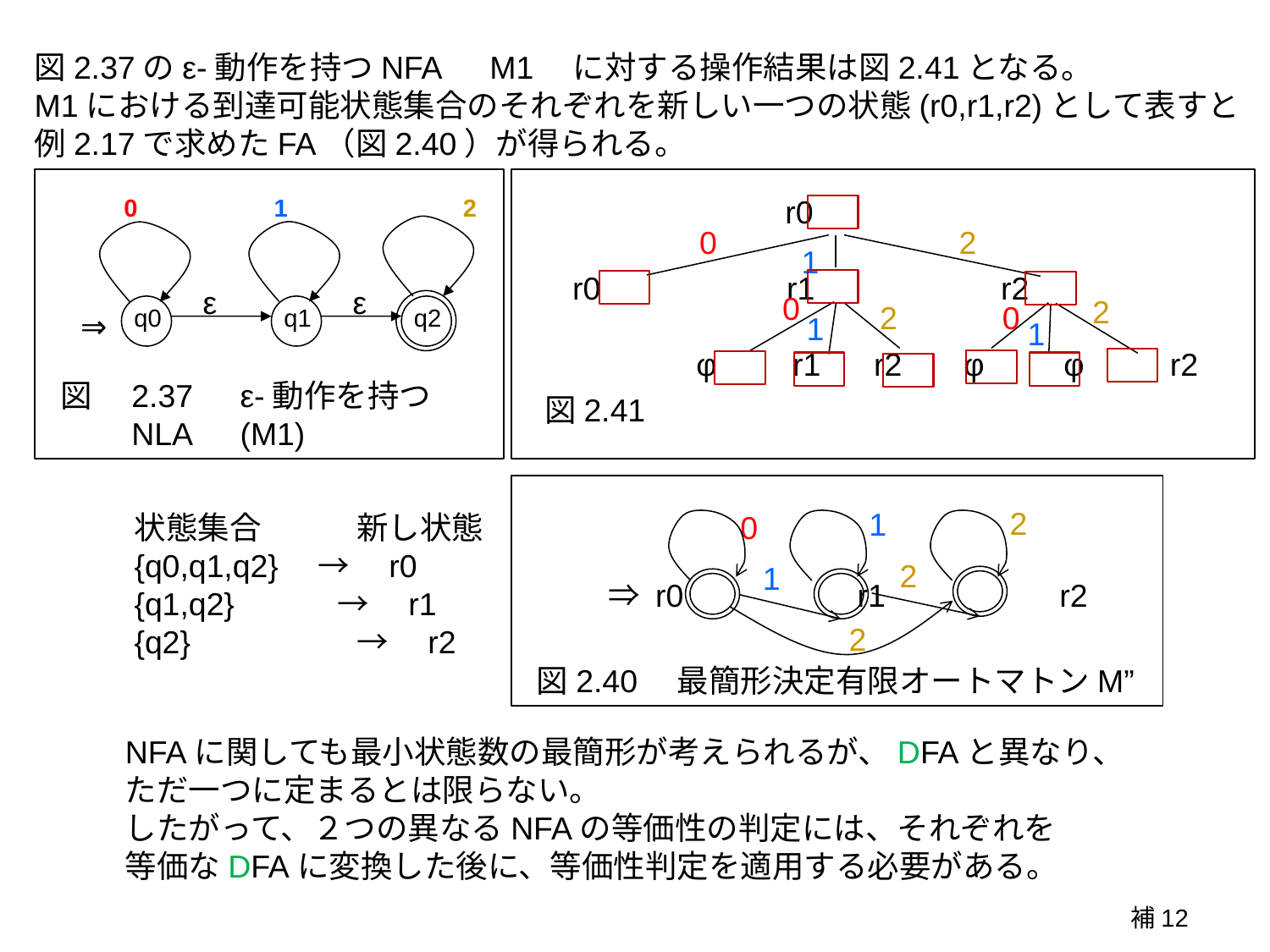

図2.37のε-動作を持つNFA　M1　に対する操作結果は図2.41となる。
M1における到達可能状態集合のそれぞれを新しい一つの状態(r0,r1,r2)として表すと
例2.17で求めたFA（図2.40）が得られる。

0
1
                                                           r0

                   　　　         r0                     r1                     r2

                                                 φ　    r1      r2       φ　　φ　 　r2

2

2
0

1

ε
ε
0
2

2
0

q0

q1

q2
⇒
1
1

図　2.37　ε-動作を持つ
　　NLA　(M1)
図2.41

2
1
0
状態集合　　　新し状態
{q0,q1,q2}　→　r0
{q1,q2}　　　→　r1
{q2}　　　　　→　r2

2
1

　 　　　  ⇒ r0　　　　　r1　　　　　r2

2
図2.40　最簡形決定有限オートマトンM”
NFAに関しても最小状態数の最簡形が考えられるが、DFAと異なり、
ただ一つに定まるとは限らない。
したがって、２つの異なるNFAの等価性の判定には、それぞれを
等価なDFAに変換した後に、等価性判定を適用する必要がある。
補12